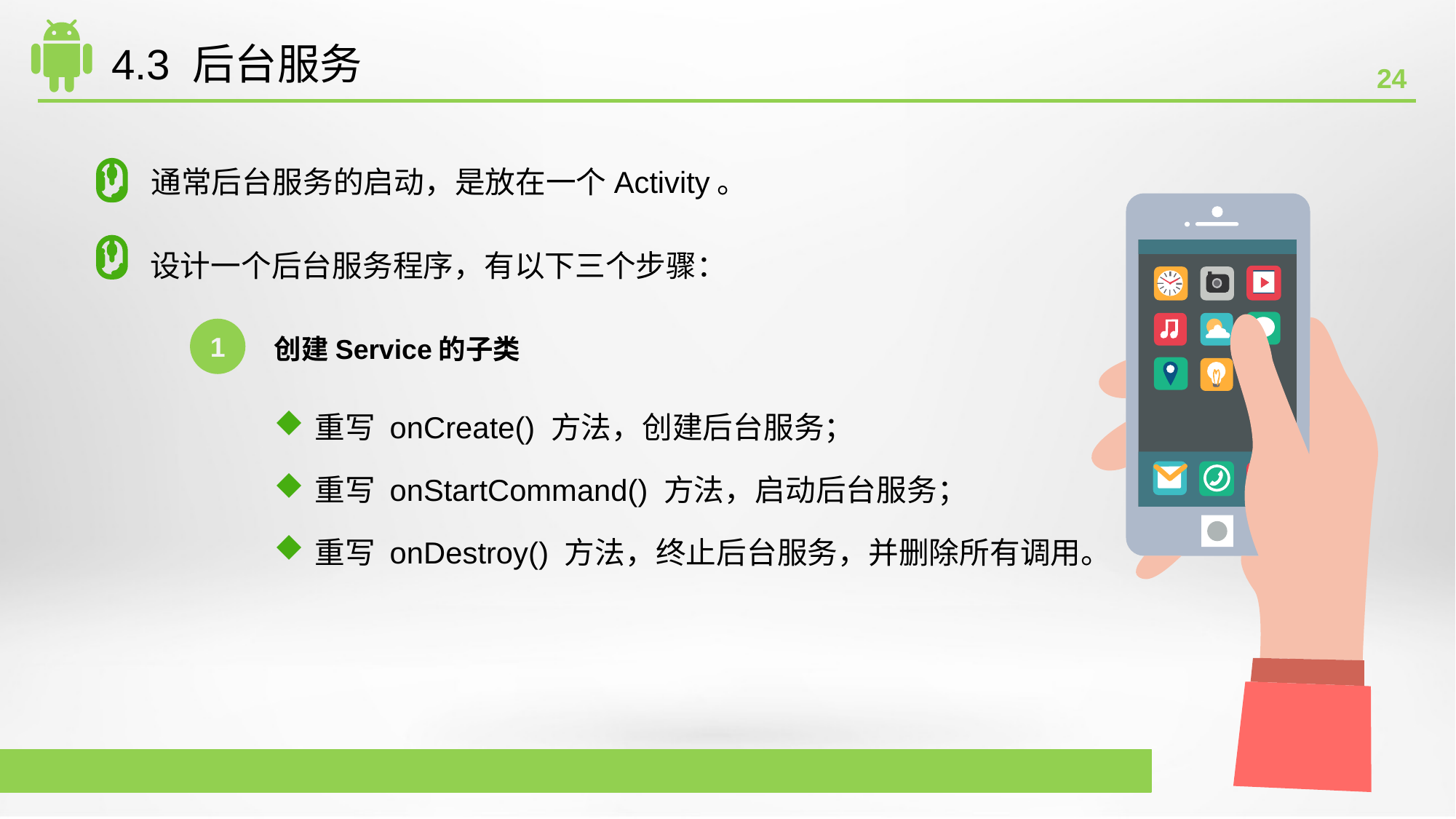

# 4.3 后台服务
通常后台服务的启动，是放在一个Activity。

设计一个后台服务程序，有以下三个步骤：

1
创建Service的子类
重写 onCreate() 方法，创建后台服务；
重写 onStartCommand() 方法，启动后台服务；
重写 onDestroy() 方法，终止后台服务，并删除所有调用。